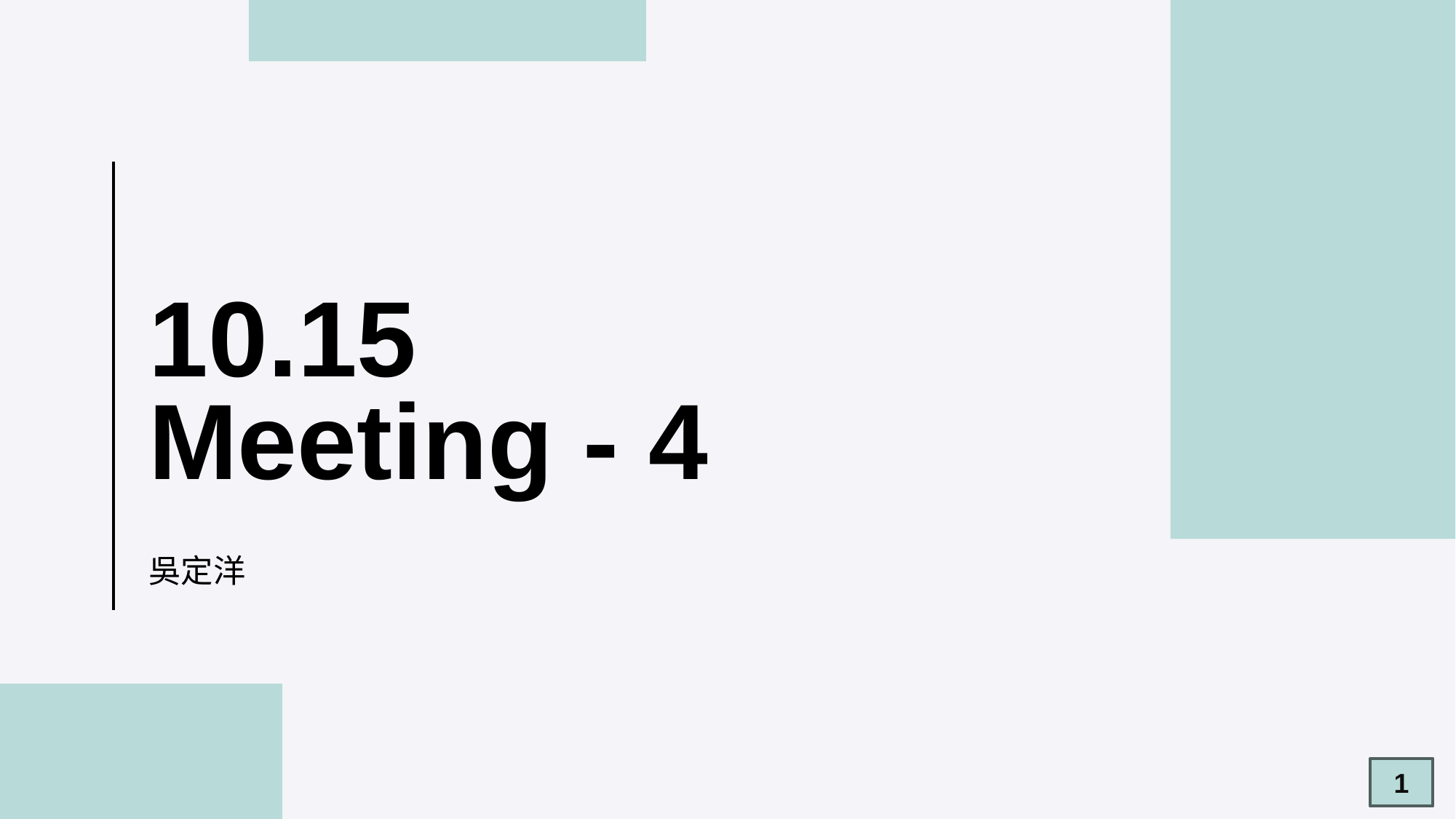

# 10.15 Meeting - 4
吳定洋

1